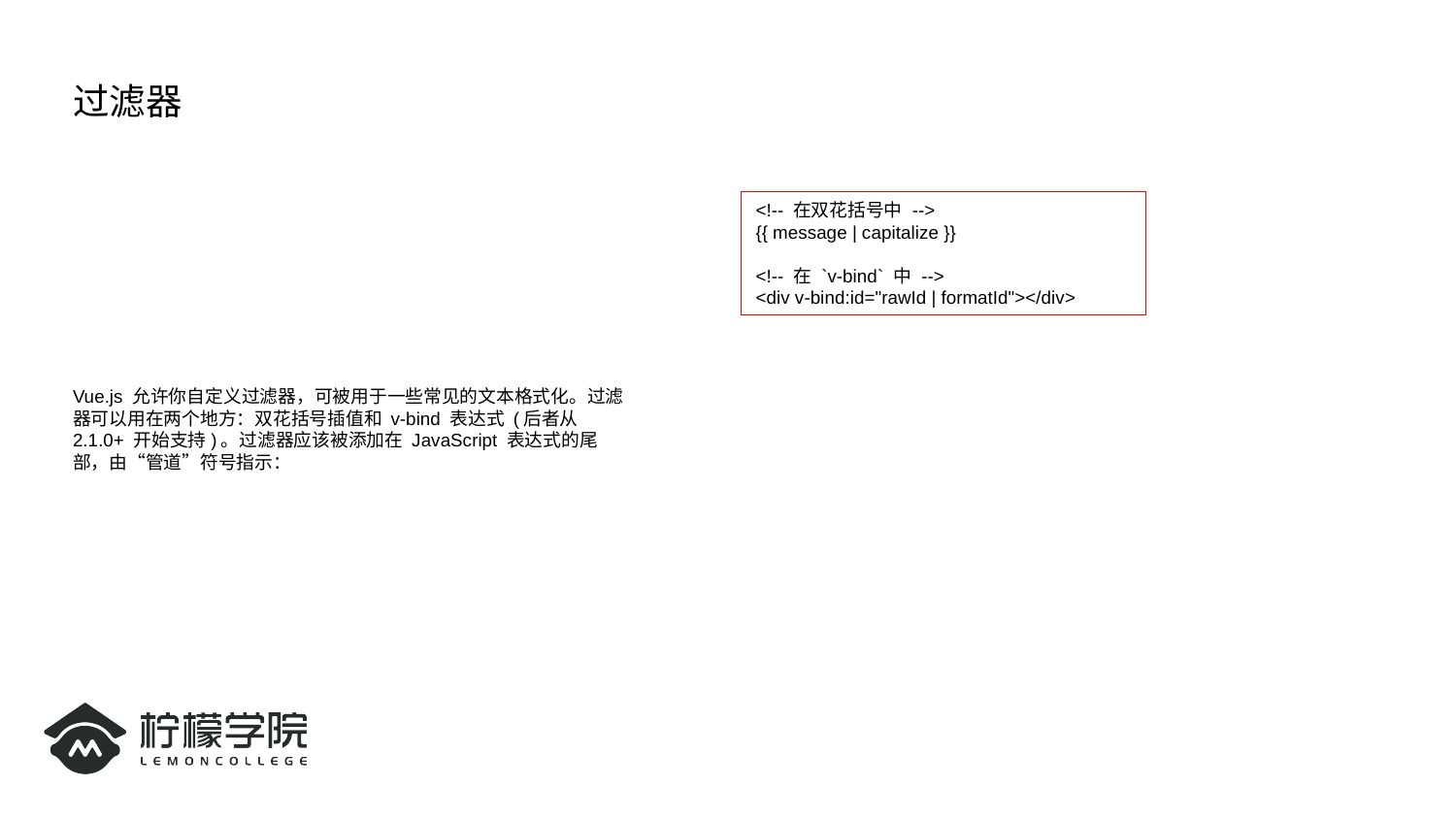

# 过滤器
Vue.js 允许你自定义过滤器，可被用于一些常见的文本格式化。过滤器可以用在两个地方：双花括号插值和 v-bind 表达式 (后者从 2.1.0+ 开始支持)。过滤器应该被添加在 JavaScript 表达式的尾部，由“管道”符号指示：
<!-- 在双花括号中 -->
{{ message | capitalize }}

<!-- 在 `v-bind` 中 -->
<div v-bind:id="rawId | formatId"></div>